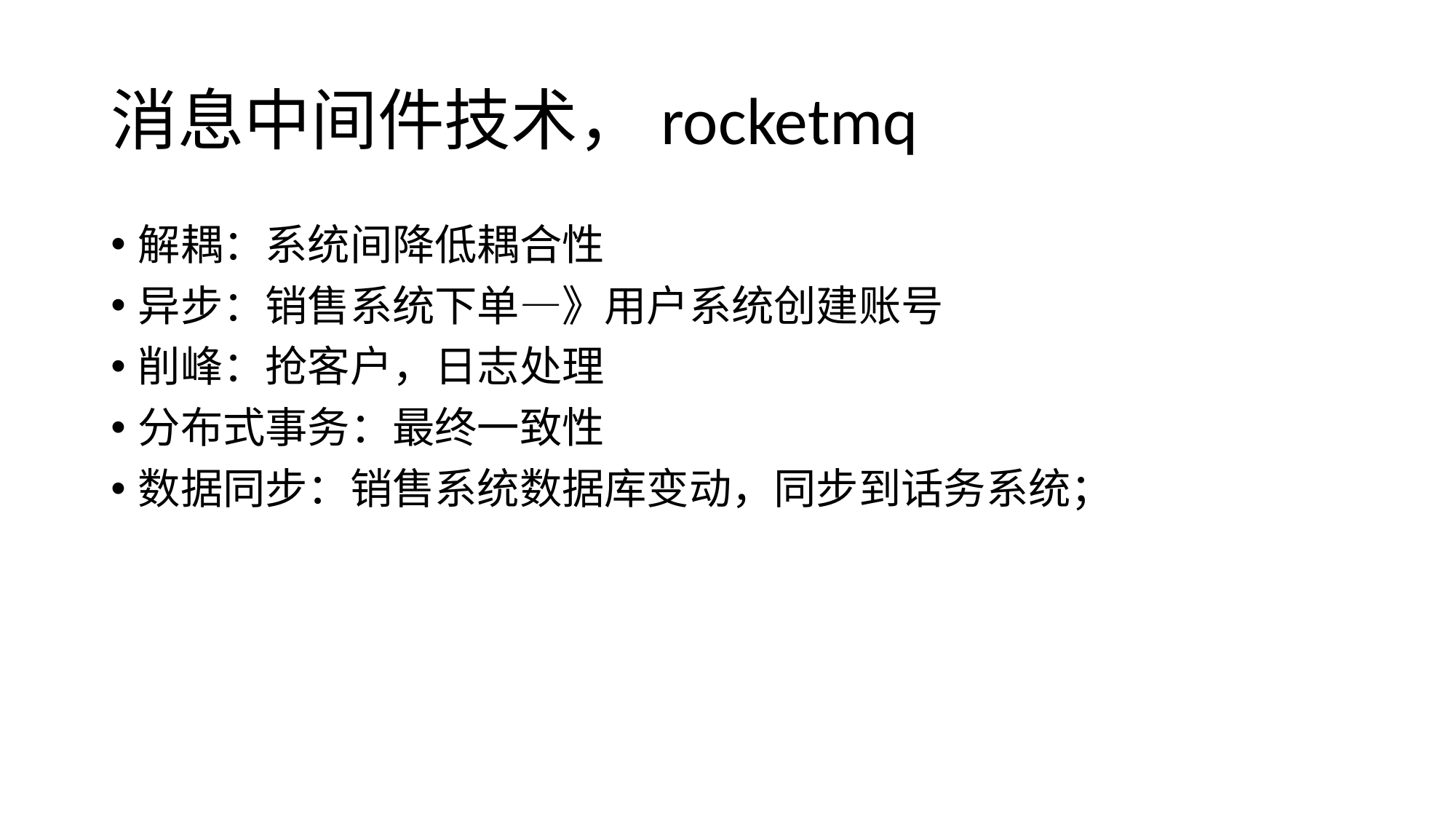

# 消息中间件技术，rocketmq
解耦：系统间降低耦合性
异步：销售系统下单—》用户系统创建账号
削峰：抢客户，日志处理
分布式事务：最终一致性
数据同步：销售系统数据库变动，同步到话务系统；